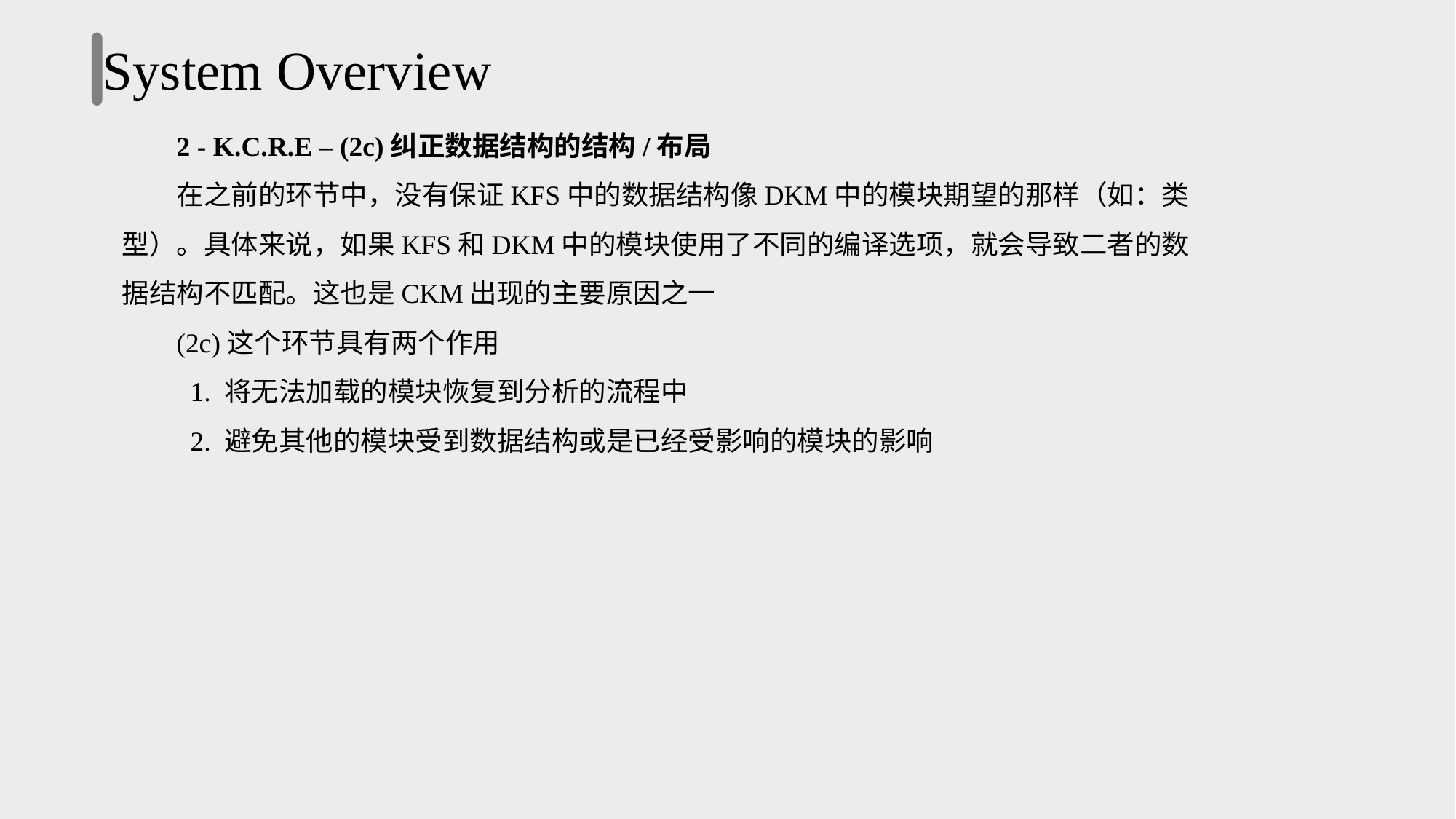

System Overview

2 - K.C.R.E – (2c)纠正数据结构的结构/布局
在之前的环节中，没有保证KFS中的数据结构像DKM中的模块期望的那样（如：类型）。具体来说，如果KFS和DKM中的模块使用了不同的编译选项，就会导致二者的数据结构不匹配。这也是CKM出现的主要原因之一
(2c)这个环节具有两个作用
  1. 将无法加载的模块恢复到分析的流程中
  2. 避免其他的模块受到数据结构或是已经受影响的模块的影响